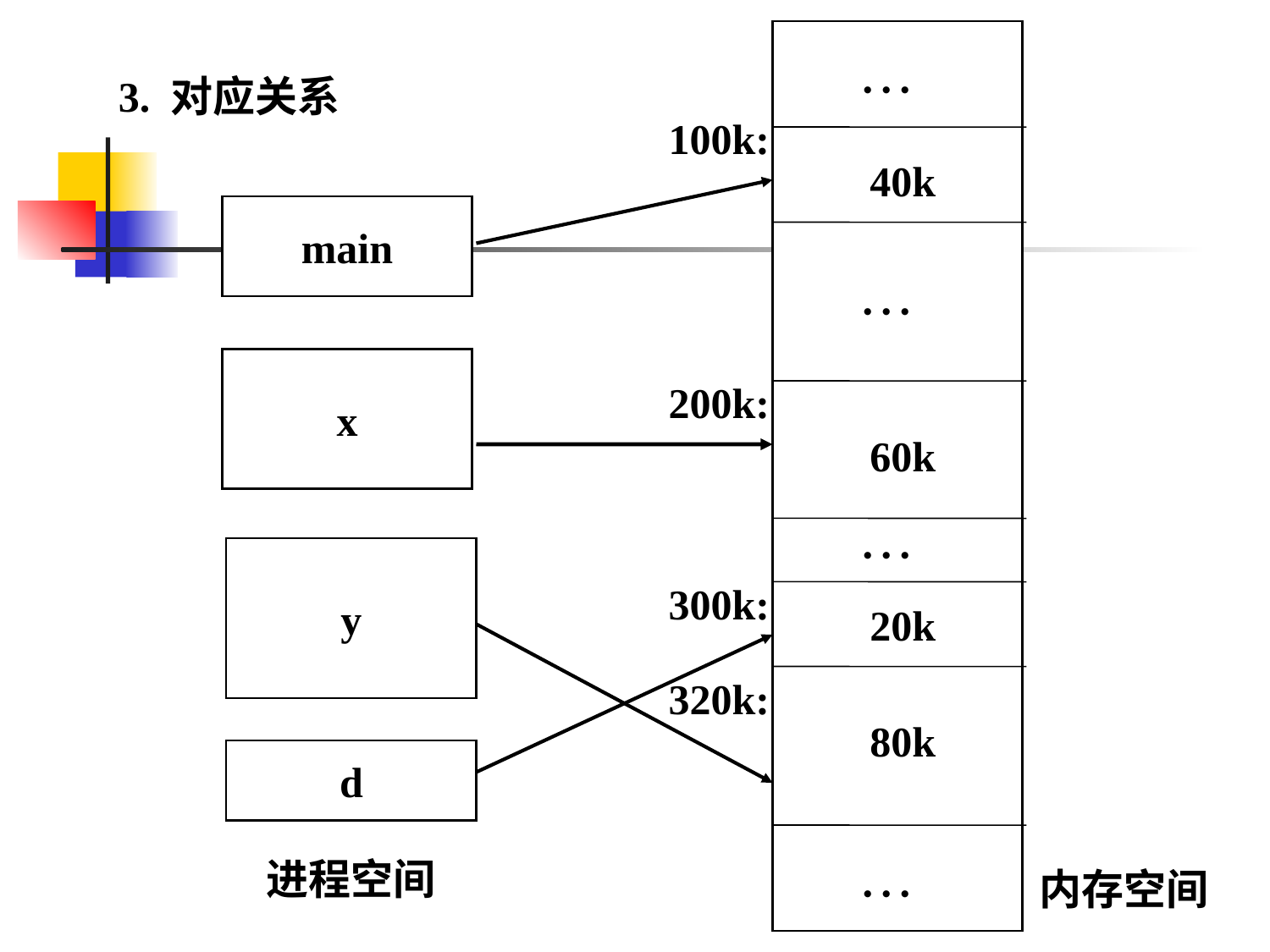

...
3. 对应关系
100k:

40k

main

...
x
200k:

60k

...

y
300k:

20k

320k:

80k
d

进程空间
...
内存空间